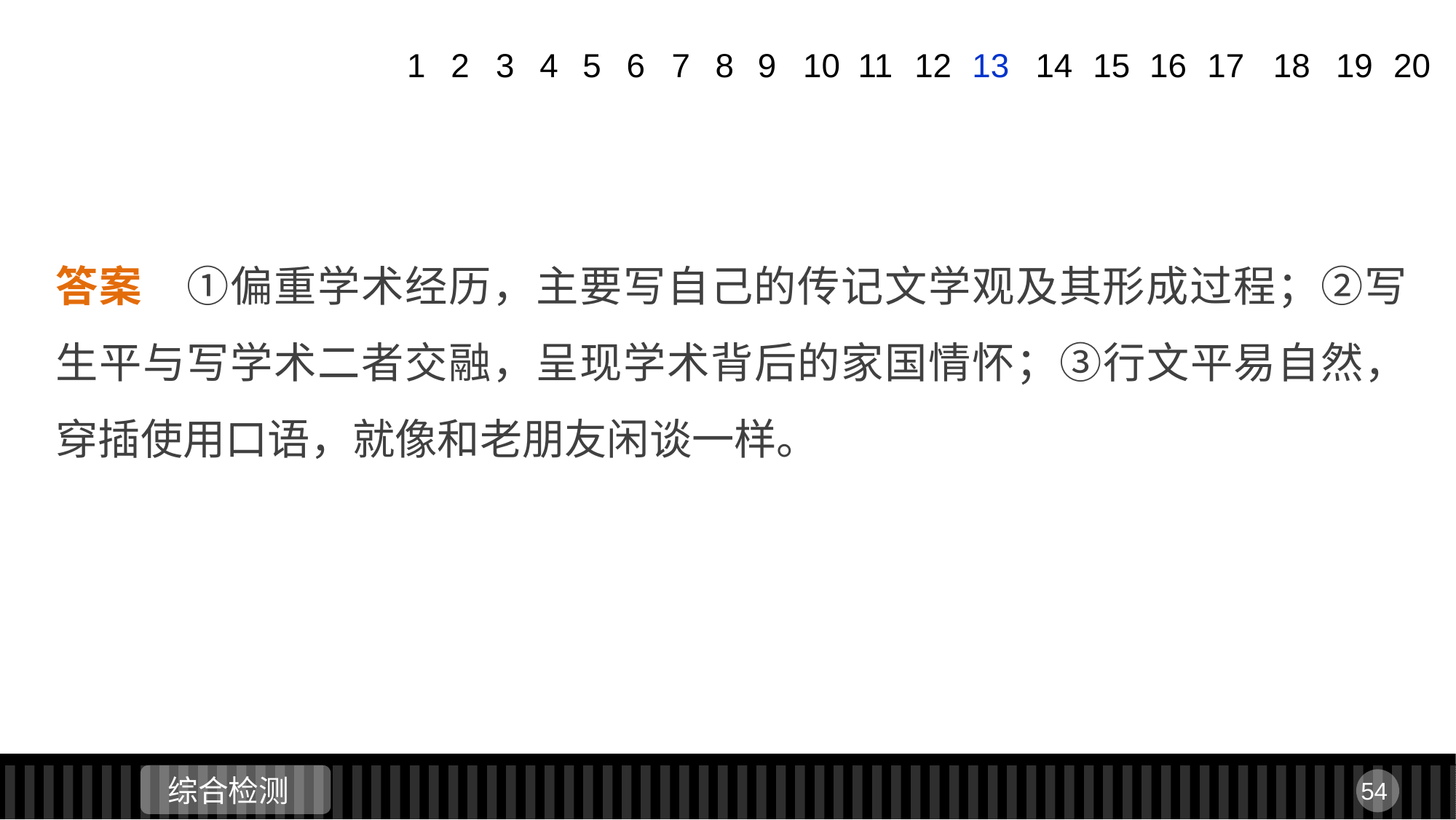

1
2
3
4
5
6
7
8
9
11
12
13
14
15
16
17
18
19
20
10
答案　①偏重学术经历，主要写自己的传记文学观及其形成过程；②写生平与写学术二者交融，呈现学术背后的家国情怀；③行文平易自然，穿插使用口语，就像和老朋友闲谈一样。